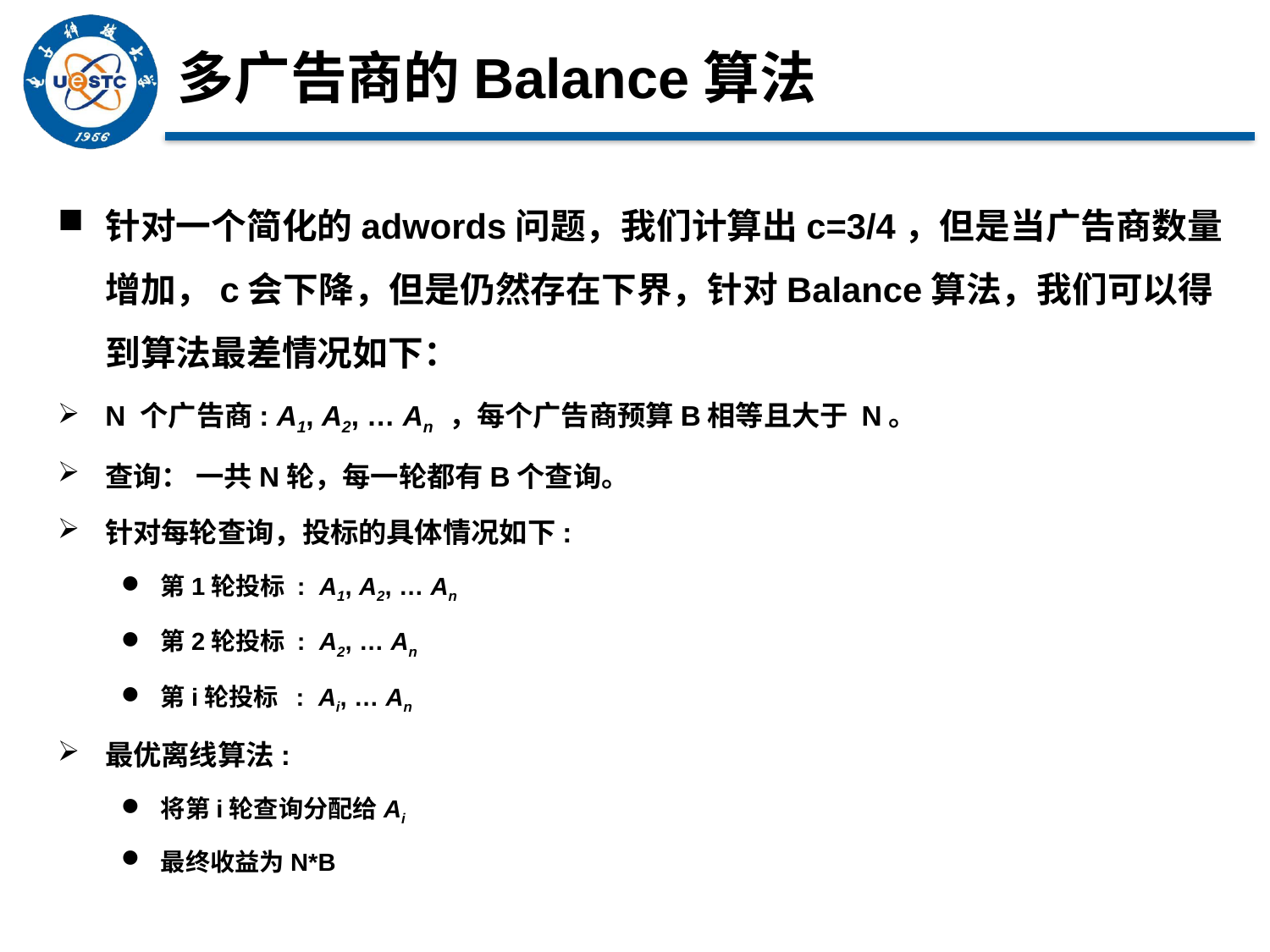

# 多广告商的Balance算法
针对一个简化的adwords问题，我们计算出c=3/4，但是当广告商数量增加，c会下降，但是仍然存在下界，针对Balance算法，我们可以得到算法最差情况如下：
N 个广告商: A1, A2, … An  ，每个广告商预算B相等且大于 N。
查询： 一共N轮，每一轮都有B个查询。
针对每轮查询，投标的具体情况如下:
第1轮投标 :  A1, A2, … An
第2轮投标 :  A2, … An
第i轮投标  :  Ai, … An
最优离线算法:
将第i轮查询分配给Ai
最终收益为N*B